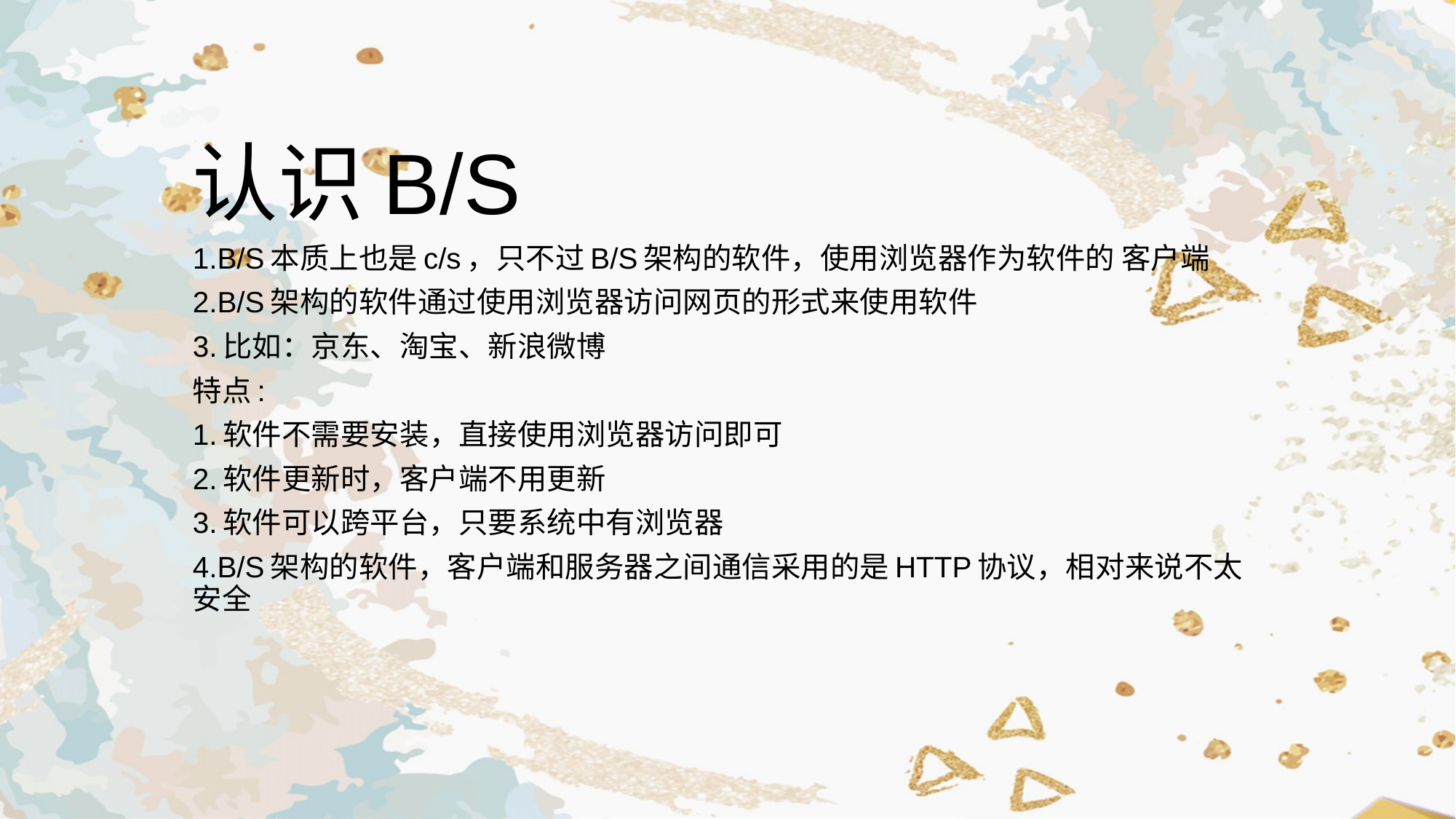

# 认识B/S
1.B/S本质上也是c/s，只不过B/S架构的软件，使用浏览器作为软件的 客户端
2.B/S架构的软件通过使用浏览器访问网页的形式来使用软件
3.比如：京东、淘宝、新浪微博
特点:
1.软件不需要安装，直接使用浏览器访问即可
2.软件更新时，客户端不用更新
3.软件可以跨平台，只要系统中有浏览器
4.B/S架构的软件，客户端和服务器之间通信采用的是HTTP协议，相对来说不太安全